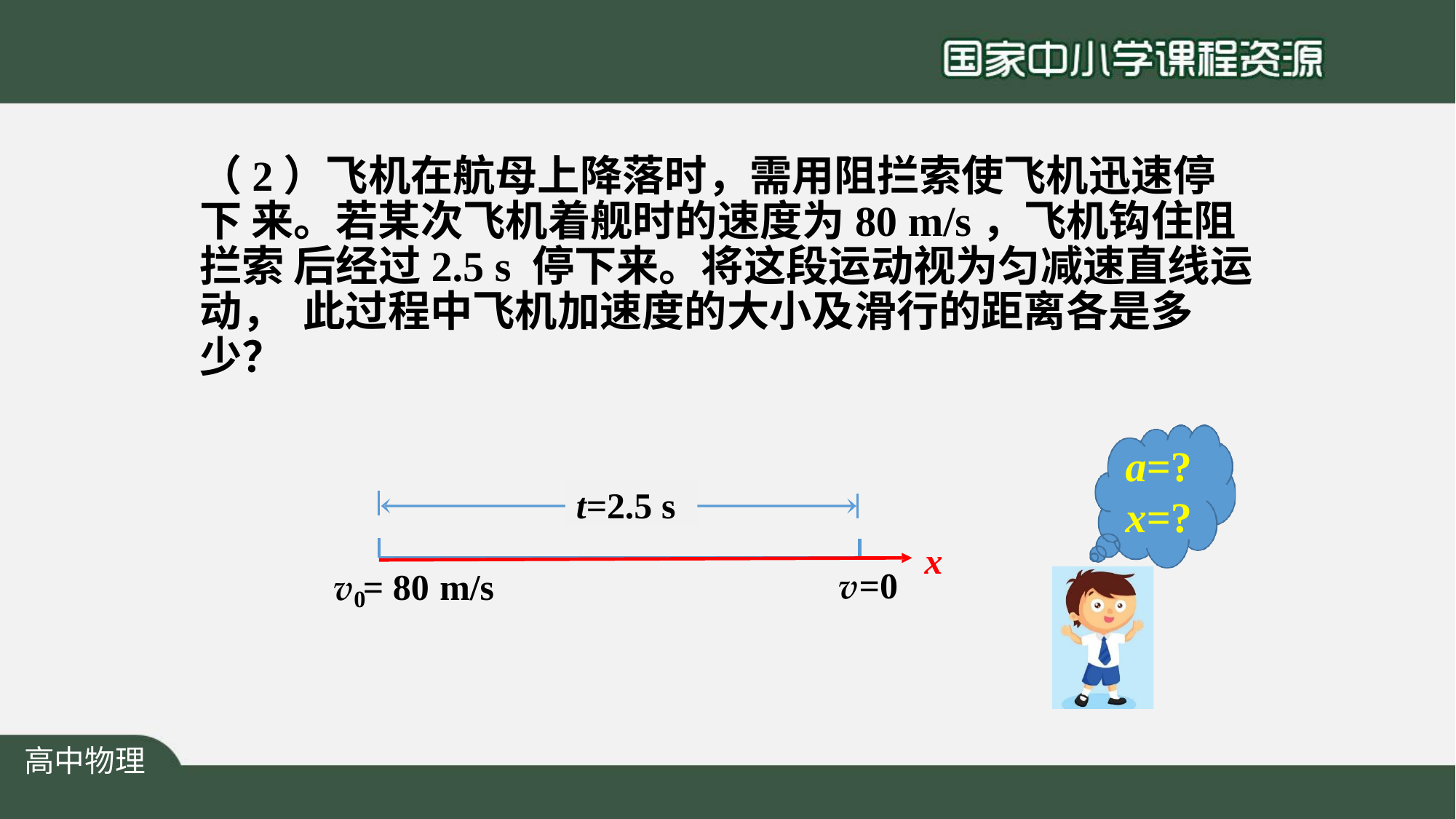

# （2）飞机在航母上降落时，需用阻拦索使飞机迅速停下 来。若某次飞机着舰时的速度为80 m/s，飞机钩住阻拦索 后经过2.5 s 停下来。将这段运动视为匀减速直线运动，  此过程中飞机加速度的大小及滑行的距离各是多少？

a=?
x=?
t=2.5 s

x

v=0
v = 80 m/s

0
高中物理